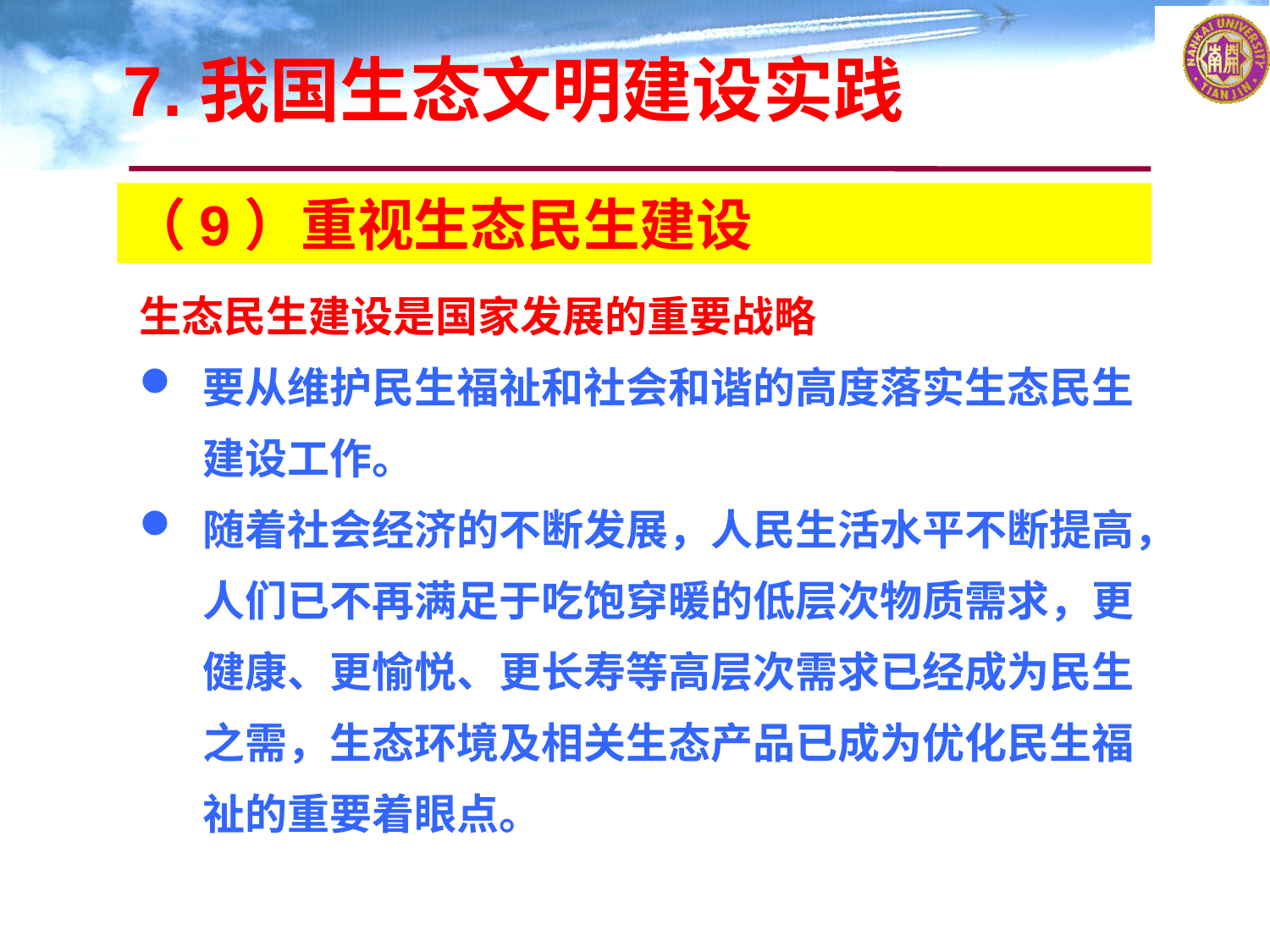

7.我国生态文明建设实践

（9）重视生态民生建设
生态民生建设是国家发展的重要战略
要从维护民生福祉和社会和谐的高度落实生态民生建设工作。
随着社会经济的不断发展，人民生活水平不断提高，人们已不再满足于吃饱穿暖的低层次物质需求，更健康、更愉悦、更长寿等高层次需求已经成为民生之需，生态环境及相关生态产品已成为优化民生福祉的重要着眼点。